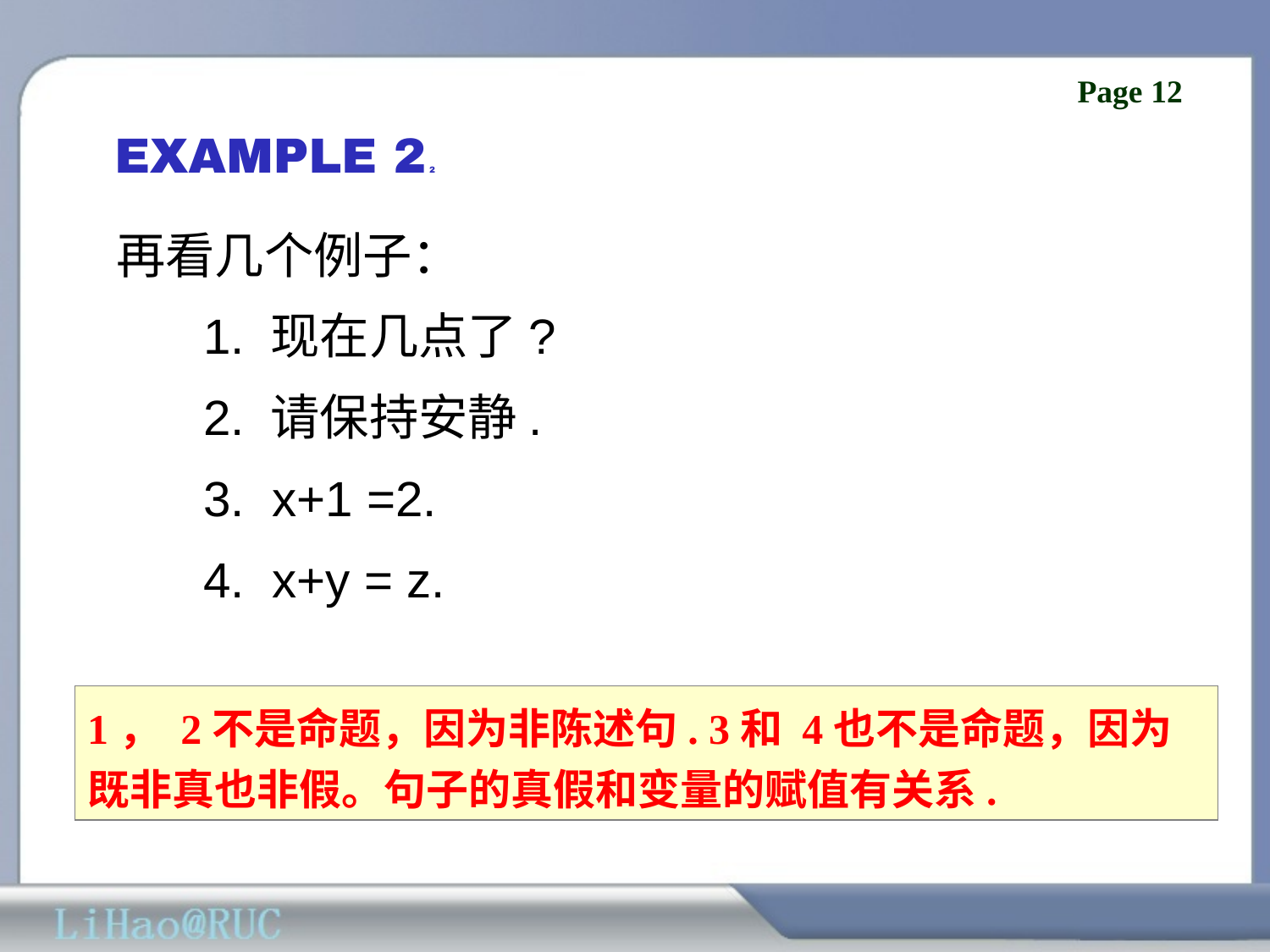

# EXAMPLE 2 2
 再看几个例子：
        1. 现在几点了?
        2. 请保持安静.
        3.  x+1 =2.
        4.  x+y = z.

1， 2不是命题，因为非陈述句. 3和 4也不是命题，因为既非真也非假。句子的真假和变量的赋值有关系.